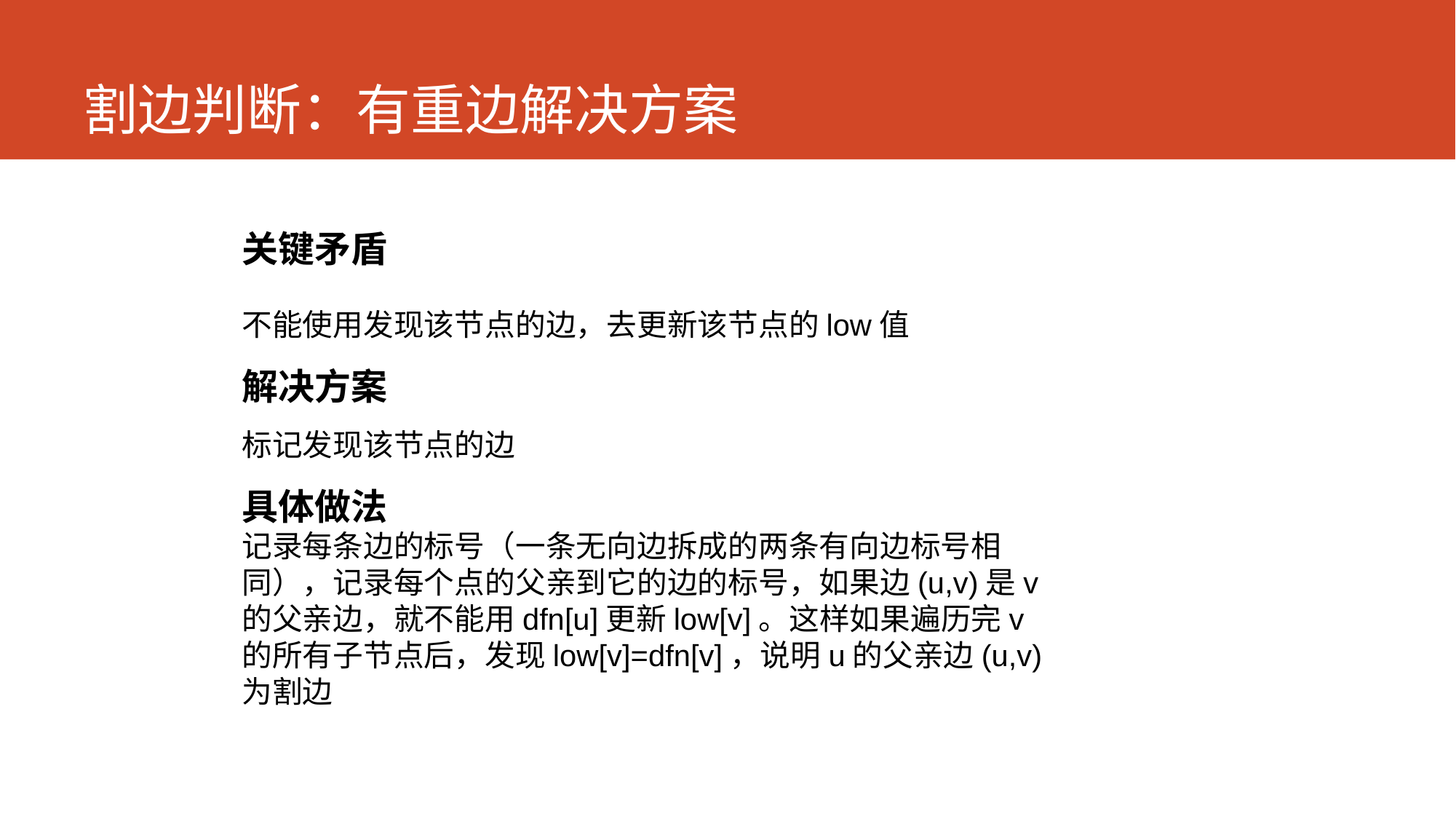

# 割边判断：有重边解决方案
关键矛盾
不能使用发现该节点的边，去更新该节点的low值
解决方案
标记发现该节点的边
具体做法
记录每条边的标号（一条无向边拆成的两条有向边标号相同），记录每个点的父亲到它的边的标号，如果边(u,v)是v的父亲边，就不能用dfn[u]更新low[v]。这样如果遍历完v的所有子节点后，发现low[v]=dfn[v]，说明u的父亲边(u,v)为割边